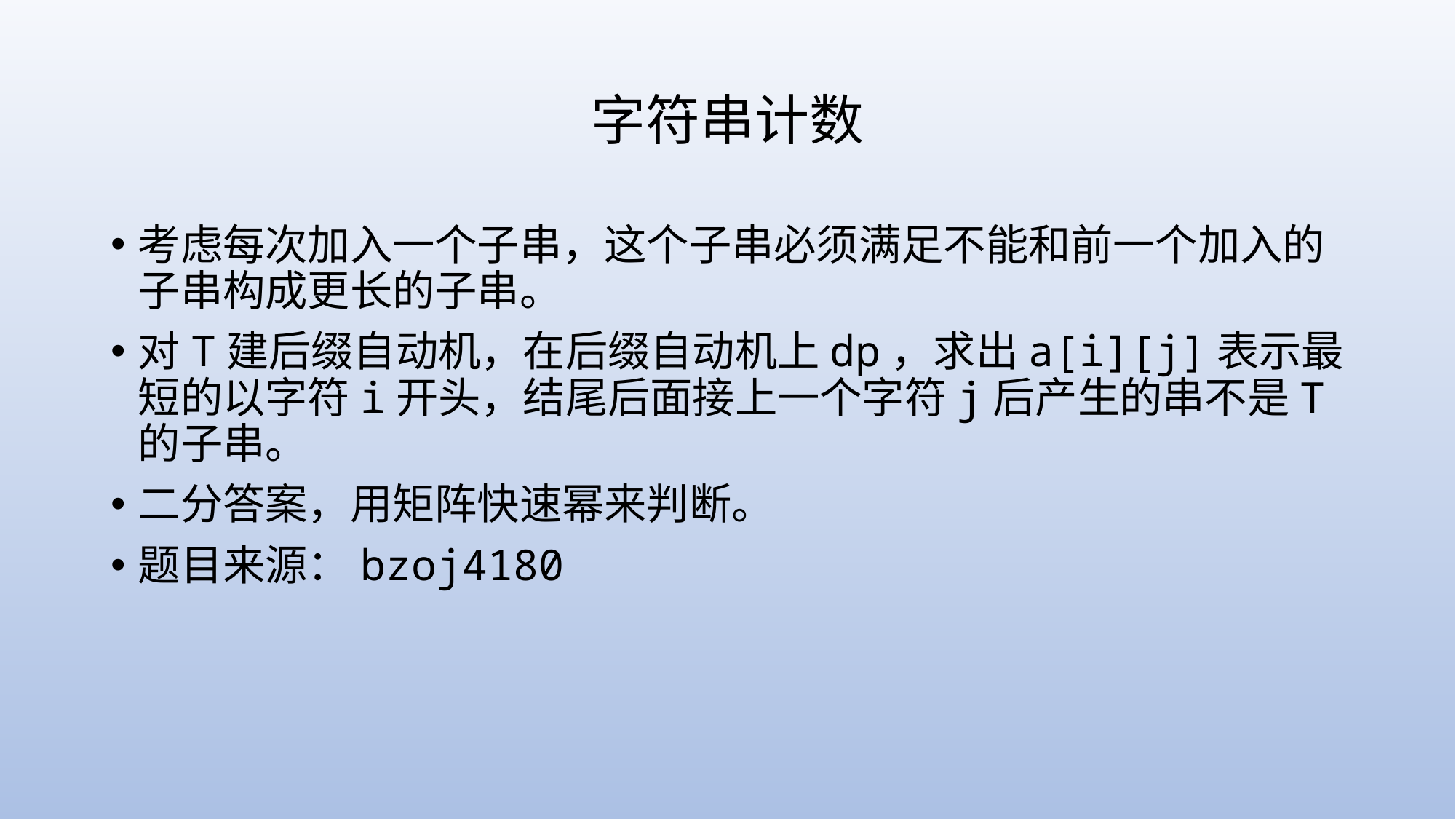

# 字符串计数
考虑每次加入一个子串，这个子串必须满足不能和前一个加入的子串构成更长的子串。
对T建后缀自动机，在后缀自动机上dp，求出a[i][j]表示最短的以字符i开头，结尾后面接上一个字符j后产生的串不是T的子串。
二分答案，用矩阵快速幂来判断。
题目来源：bzoj4180